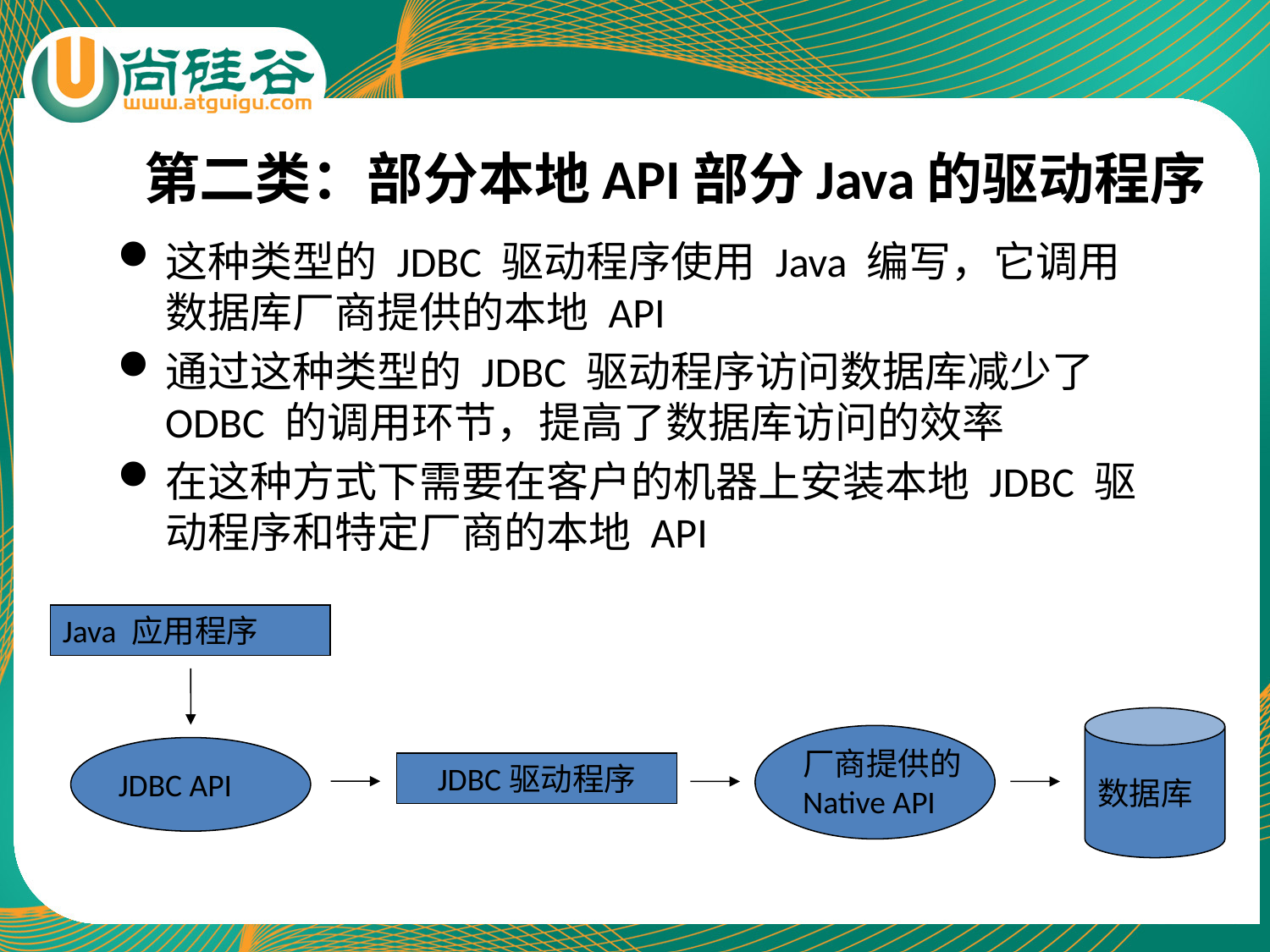

# 第二类：部分本地API部分Java的驱动程序
这种类型的 JDBC 驱动程序使用 Java 编写，它调用数据库厂商提供的本地 API
通过这种类型的 JDBC 驱动程序访问数据库减少了 ODBC 的调用环节，提高了数据库访问的效率
在这种方式下需要在客户的机器上安装本地 JDBC 驱动程序和特定厂商的本地 API
Java 应用程序

数据库
厂商提供的
Native API
JDBC API
JDBC驱动程序